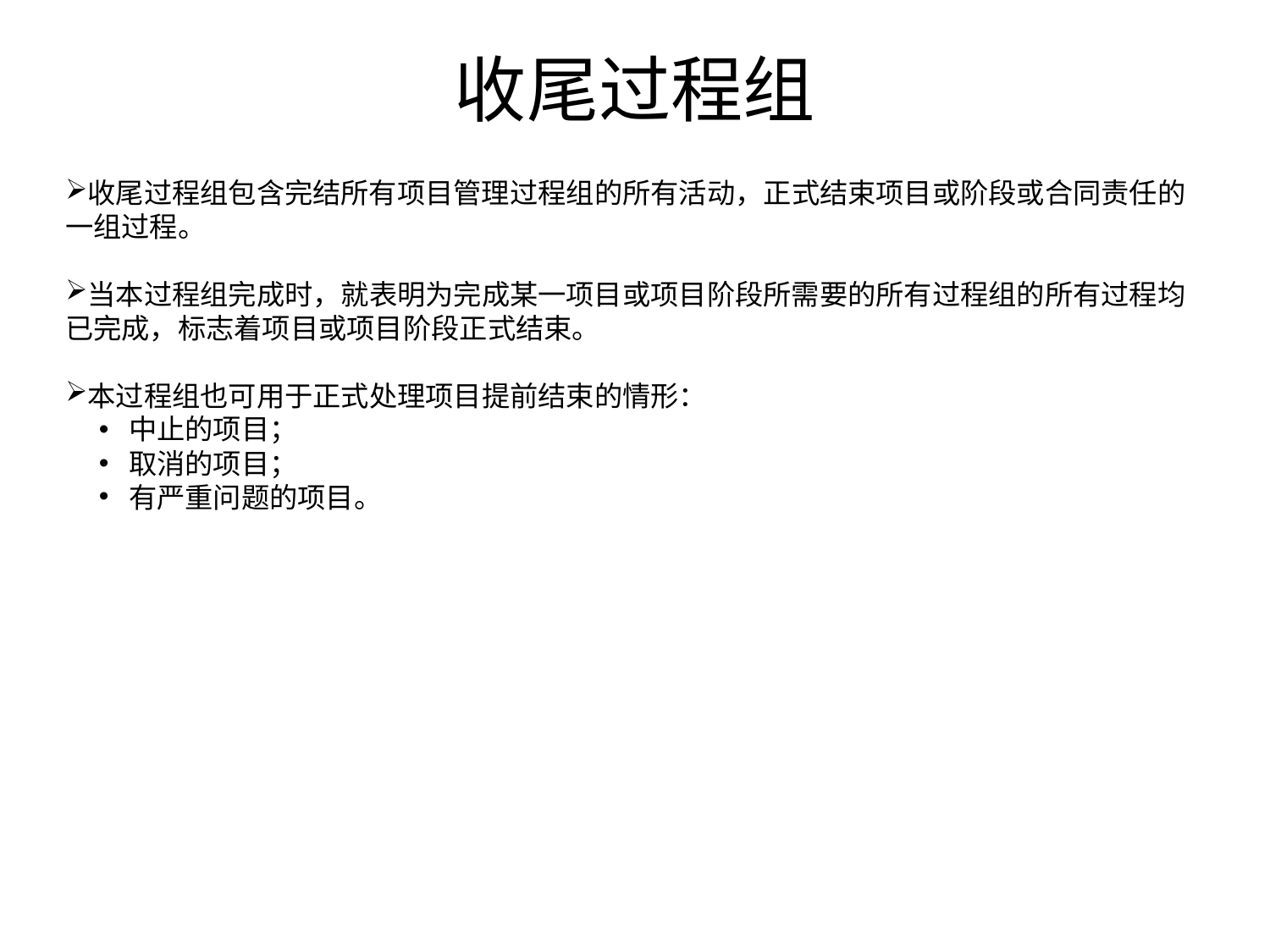

# 收尾过程组
收尾过程组包含完结所有项目管理过程组的所有活动，正式结束项目或阶段或合同责任的一组过程。

当本过程组完成时，就表明为完成某一项目或项目阶段所需要的所有过程组的所有过程均已完成，标志着项目或项目阶段正式结束。

本过程组也可用于正式处理项目提前结束的情形：
中止的项目；
取消的项目；
有严重问题的项目。